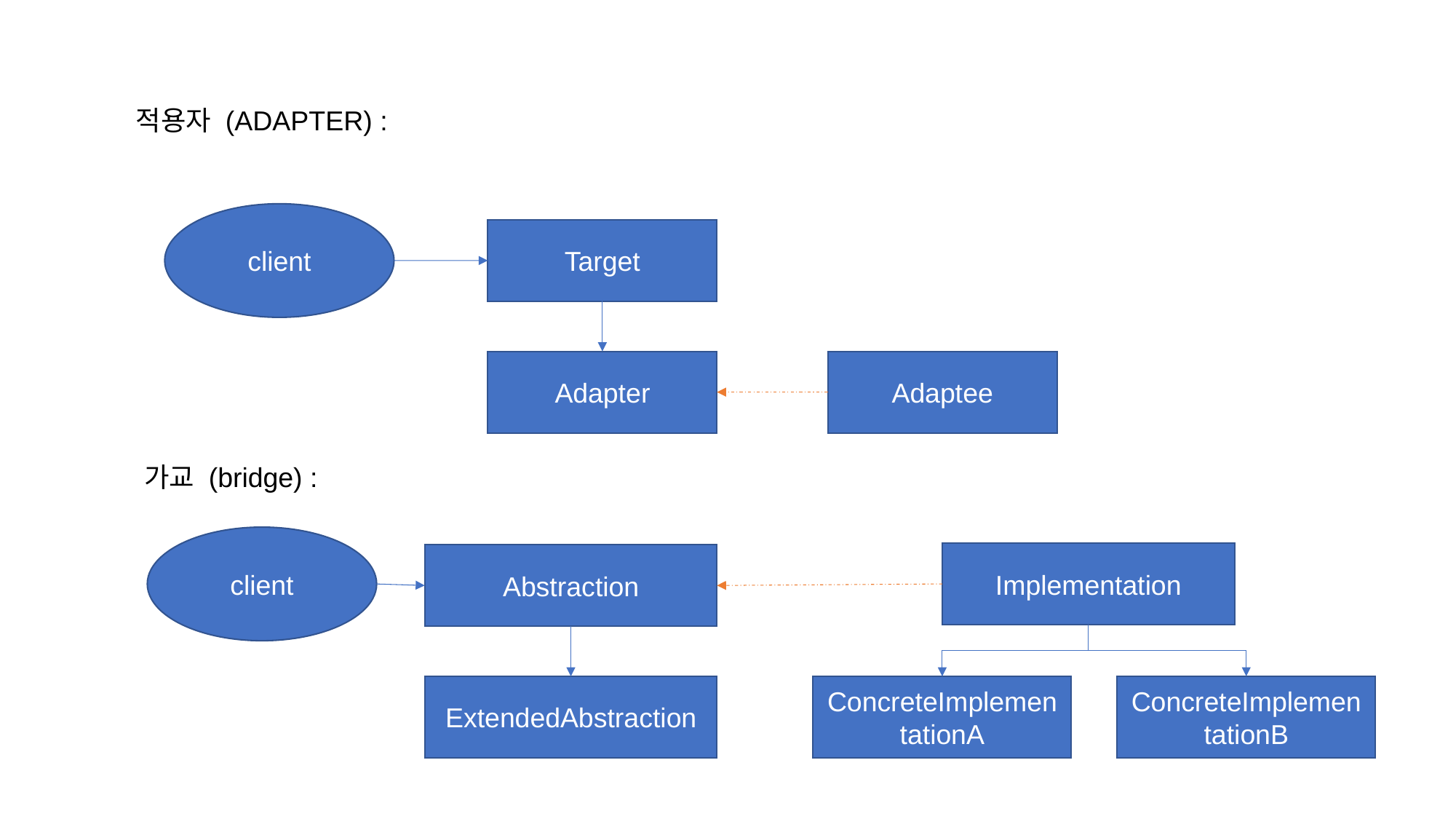

적용자 (ADAPTER) :
client
Target
Adaptee
Adapter
가교 (bridge) :
client
Implementation
Abstraction
ConcreteImplementationB
ConcreteImplementationA
ExtendedAbstraction